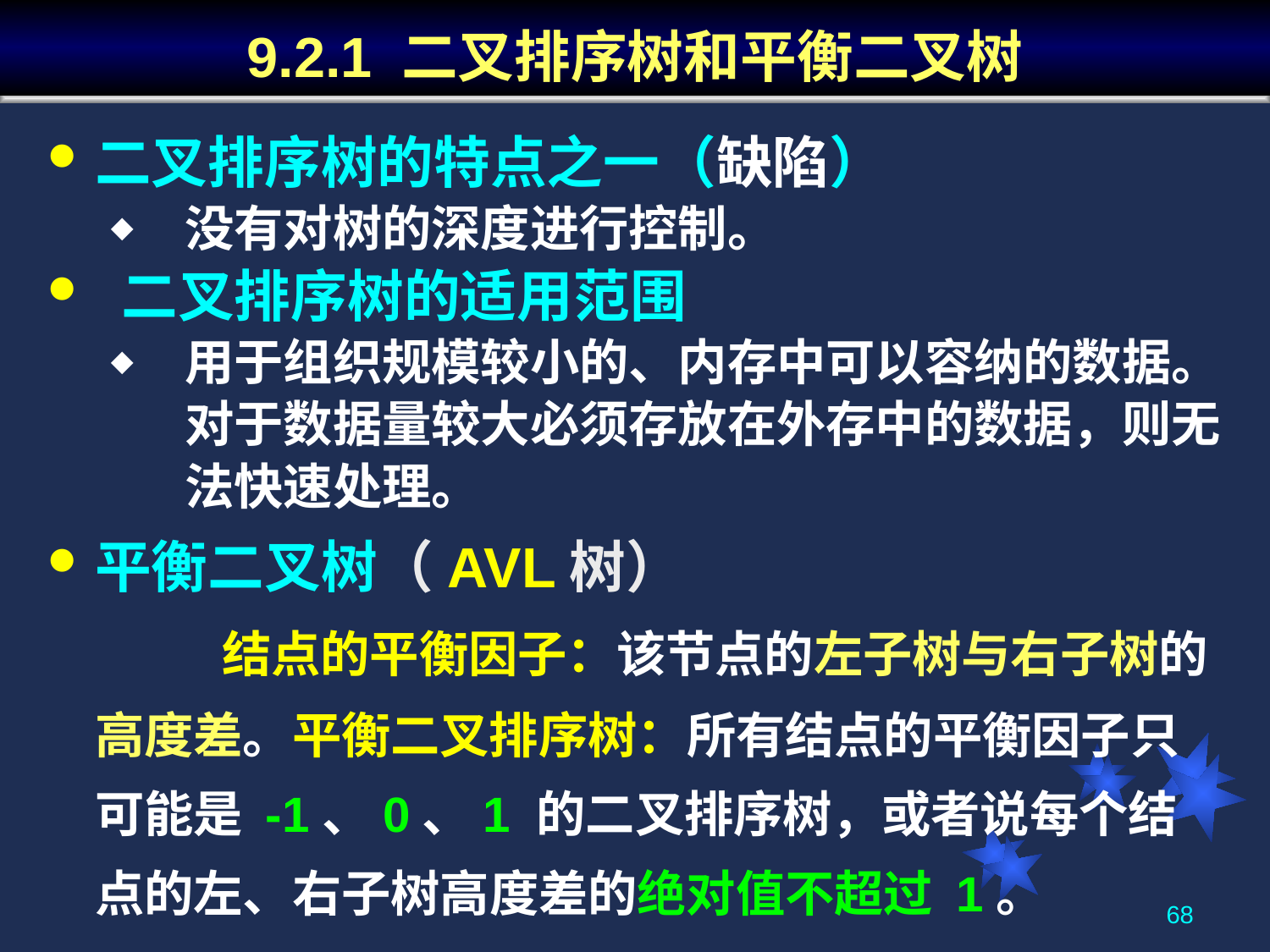

# 9.2.1 二叉排序树和平衡二叉树
二叉排序树的特点之一（缺陷）
没有对树的深度进行控制。
二叉排序树的适用范围
用于组织规模较小的、内存中可以容纳的数据。对于数据量较大必须存放在外存中的数据，则无法快速处理。
平衡二叉树（AVL树）
		结点的平衡因子：该节点的左子树与右子树的高度差。平衡二叉排序树：所有结点的平衡因子只可能是 -1、0、1 的二叉排序树，或者说每个结点的左、右子树高度差的绝对值不超过 1。

68